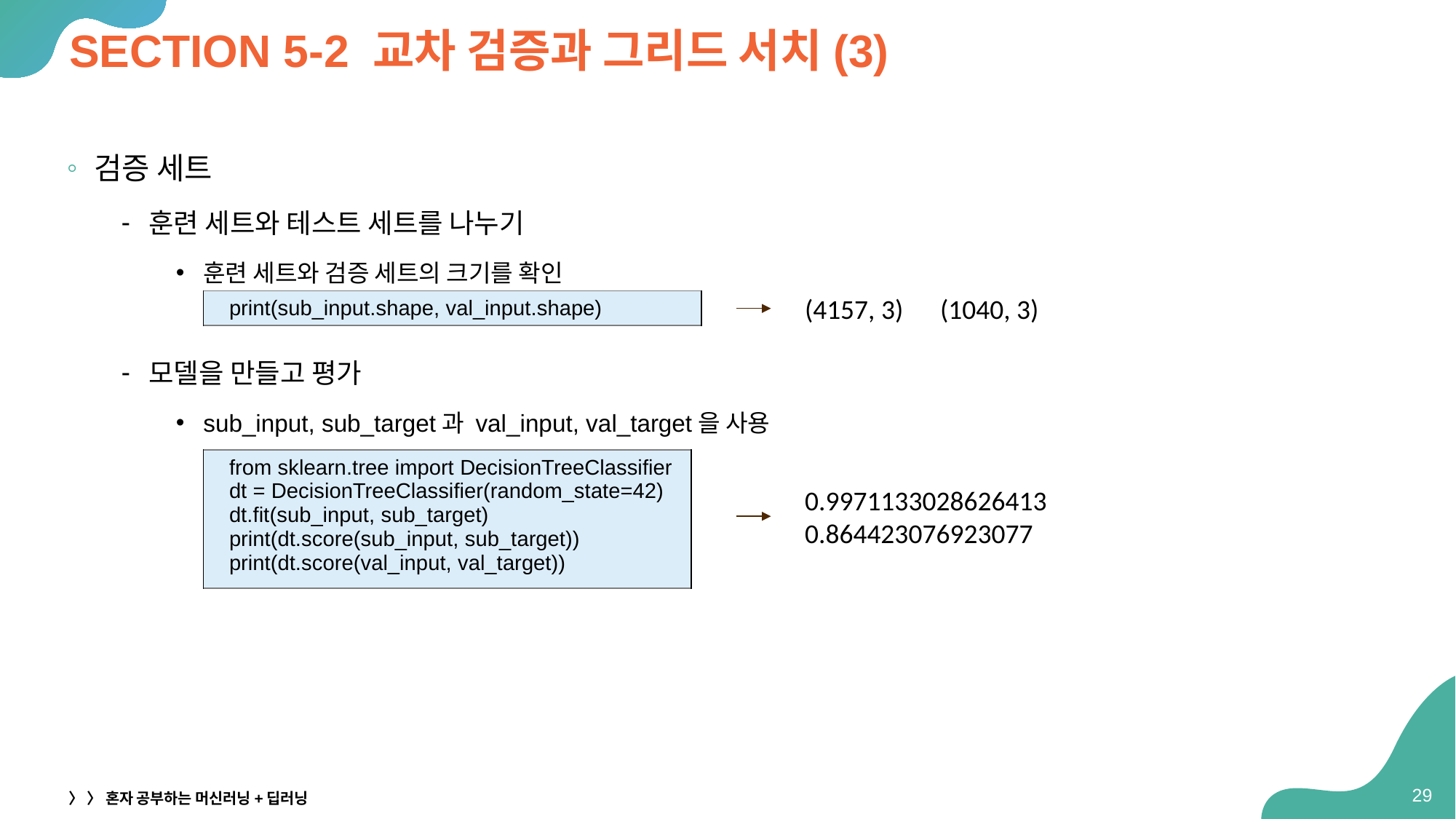

# SECTION 5-2 교차 검증과 그리드 서치(3)
검증 세트
훈련 세트와 테스트 세트를 나누기
훈련 세트와 검증 세트의 크기를 확인

모델을 만들고 평가
sub_input, sub_target과 val_input, val_target을 사용

(4157, 3)      (1040, 3)
| print(sub\_input.shape, val\_input.shape) |
| --- |
| from sklearn.tree import DecisionTreeClassifier dt = DecisionTreeClassifier(random\_state=42) dt.fit(sub\_input, sub\_target) print(dt.score(sub\_input, sub\_target)) print(dt.score(val\_input, val\_target)) |
| --- |
0.9971133028626413
0.864423076923077
29
〉 〉 혼자 공부하는 머신러닝+딥러닝